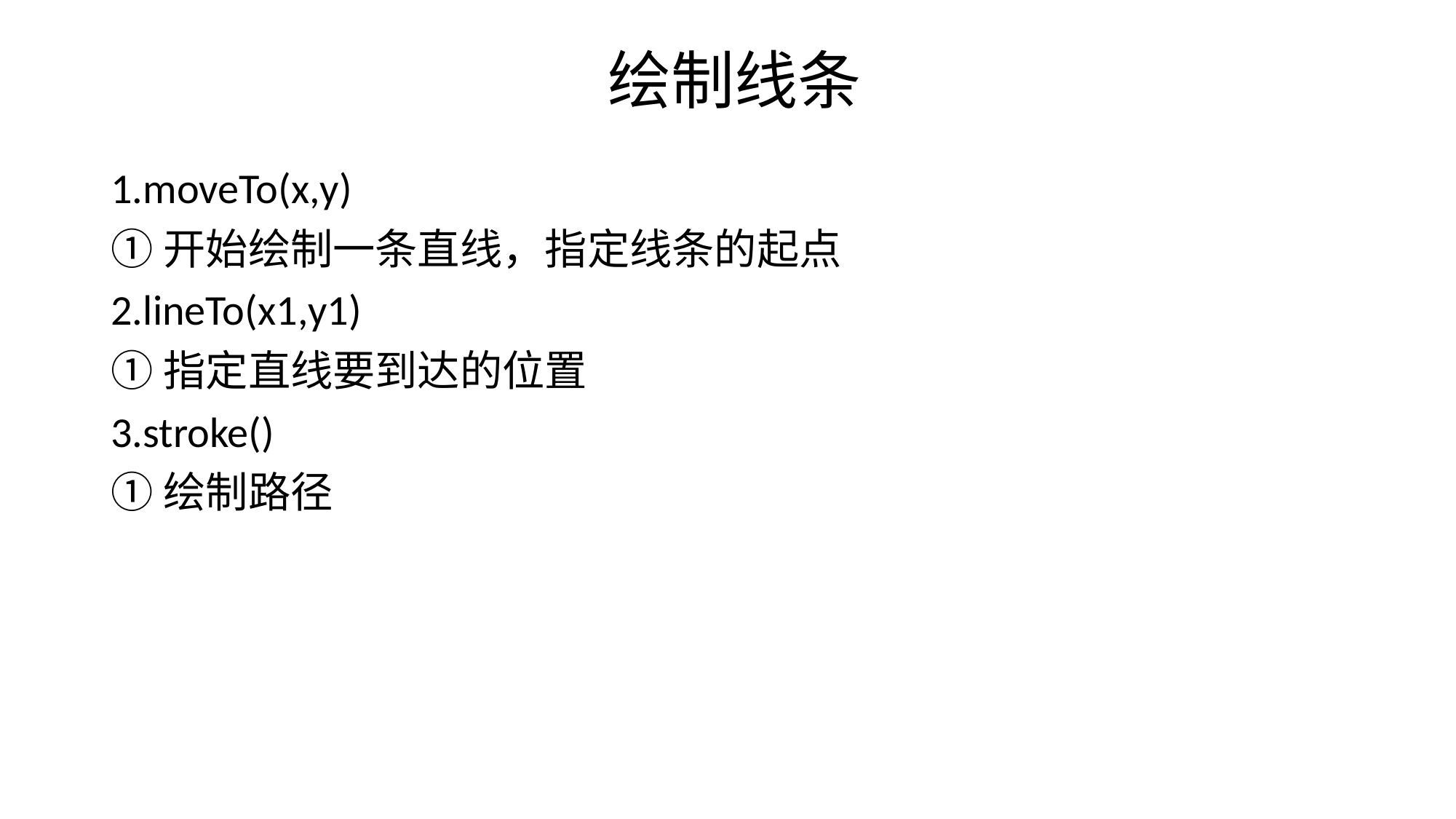

# 绘制线条
1.moveTo(x,y)
①开始绘制一条直线，指定线条的起点
2.lineTo(x1,y1)
①指定直线要到达的位置
3.stroke()
①绘制路径